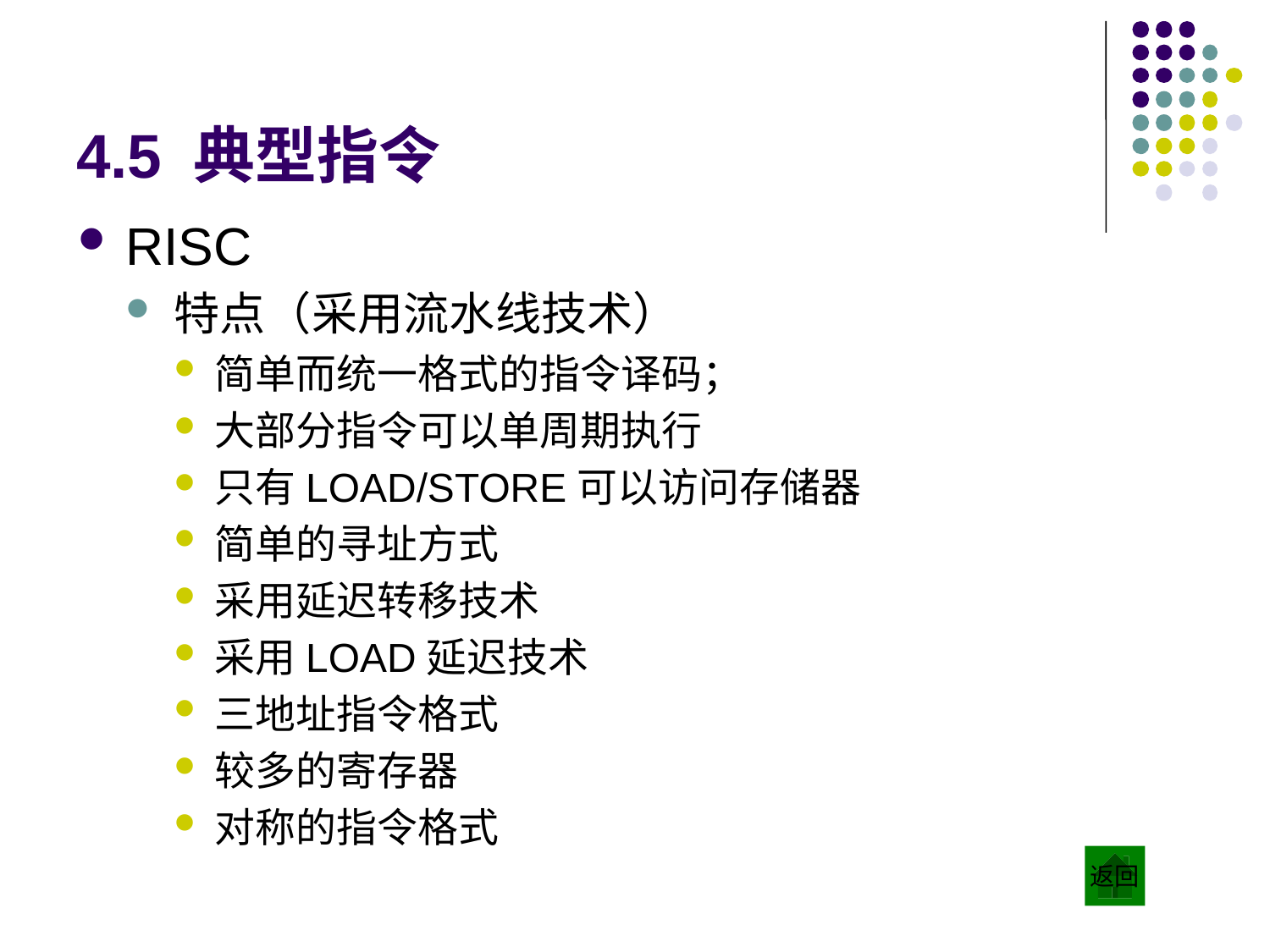

# 4.5 典型指令
RISC
特点（采用流水线技术）
简单而统一格式的指令译码；
大部分指令可以单周期执行
只有LOAD/STORE可以访问存储器
简单的寻址方式
采用延迟转移技术
采用LOAD延迟技术
三地址指令格式
较多的寄存器
对称的指令格式
返回
72